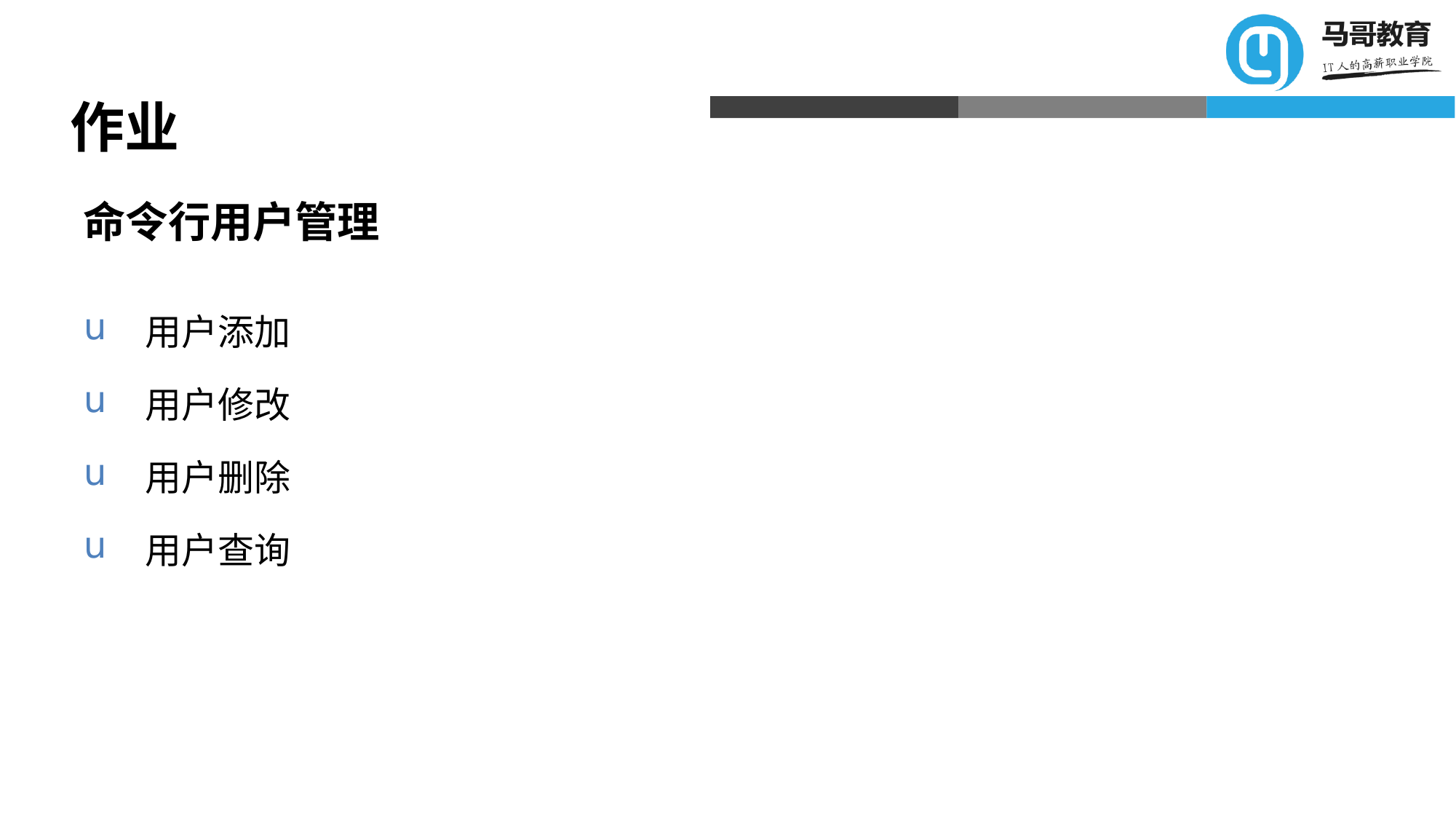

# 作业
命令行用户管理
用户添加
用户修改
用户删除
用户查询